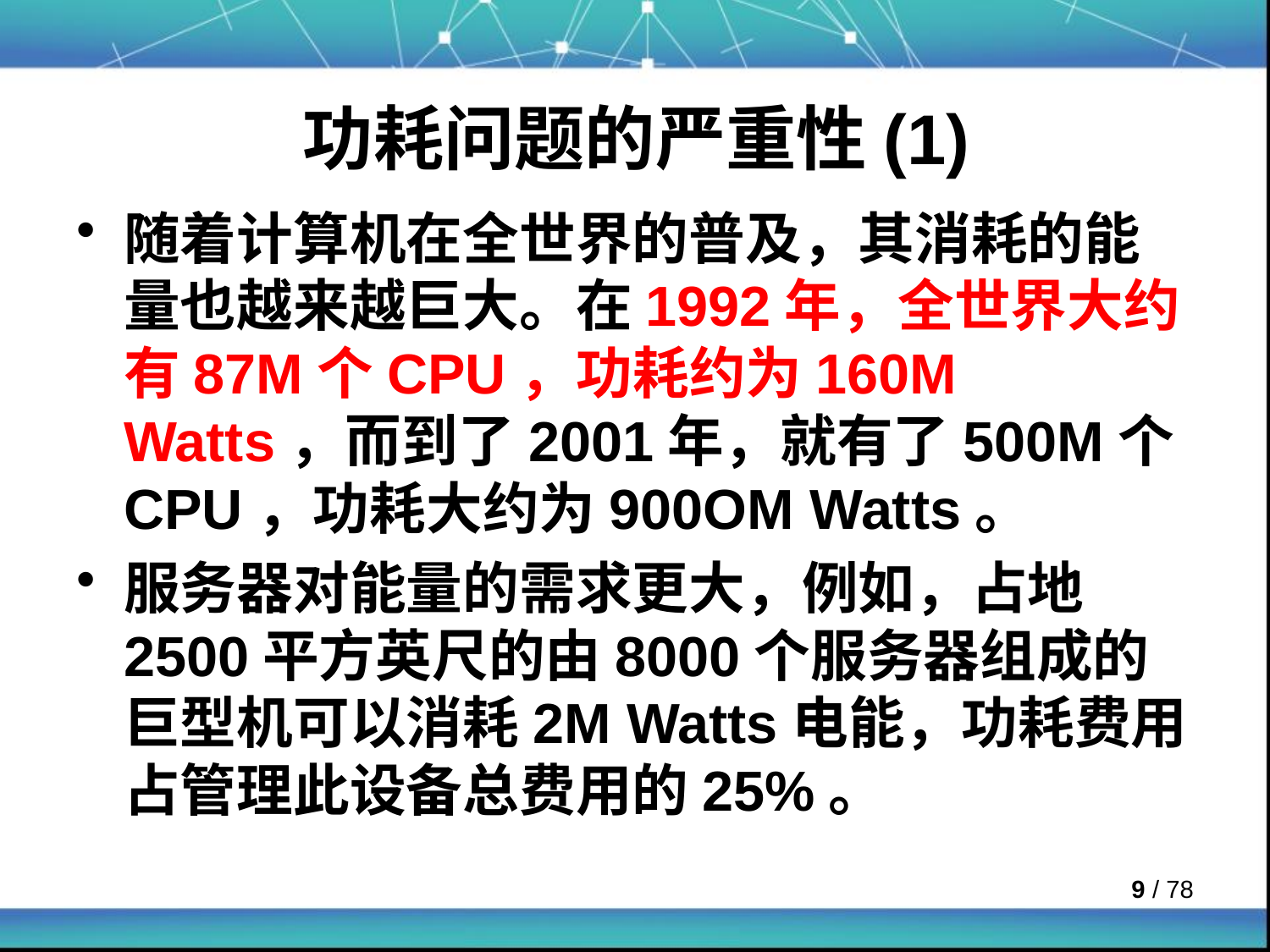

# 功耗问题的严重性(1)
随着计算机在全世界的普及，其消耗的能量也越来越巨大。在1992年，全世界大约有87M个CPU，功耗约为160M Watts，而到了2001年，就有了500M个CPU，功耗大约为900OM Watts。
服务器对能量的需求更大，例如，占地2500平方英尺的由8000个服务器组成的巨型机可以消耗2M Watts电能，功耗费用占管理此设备总费用的25%。
9 / 78